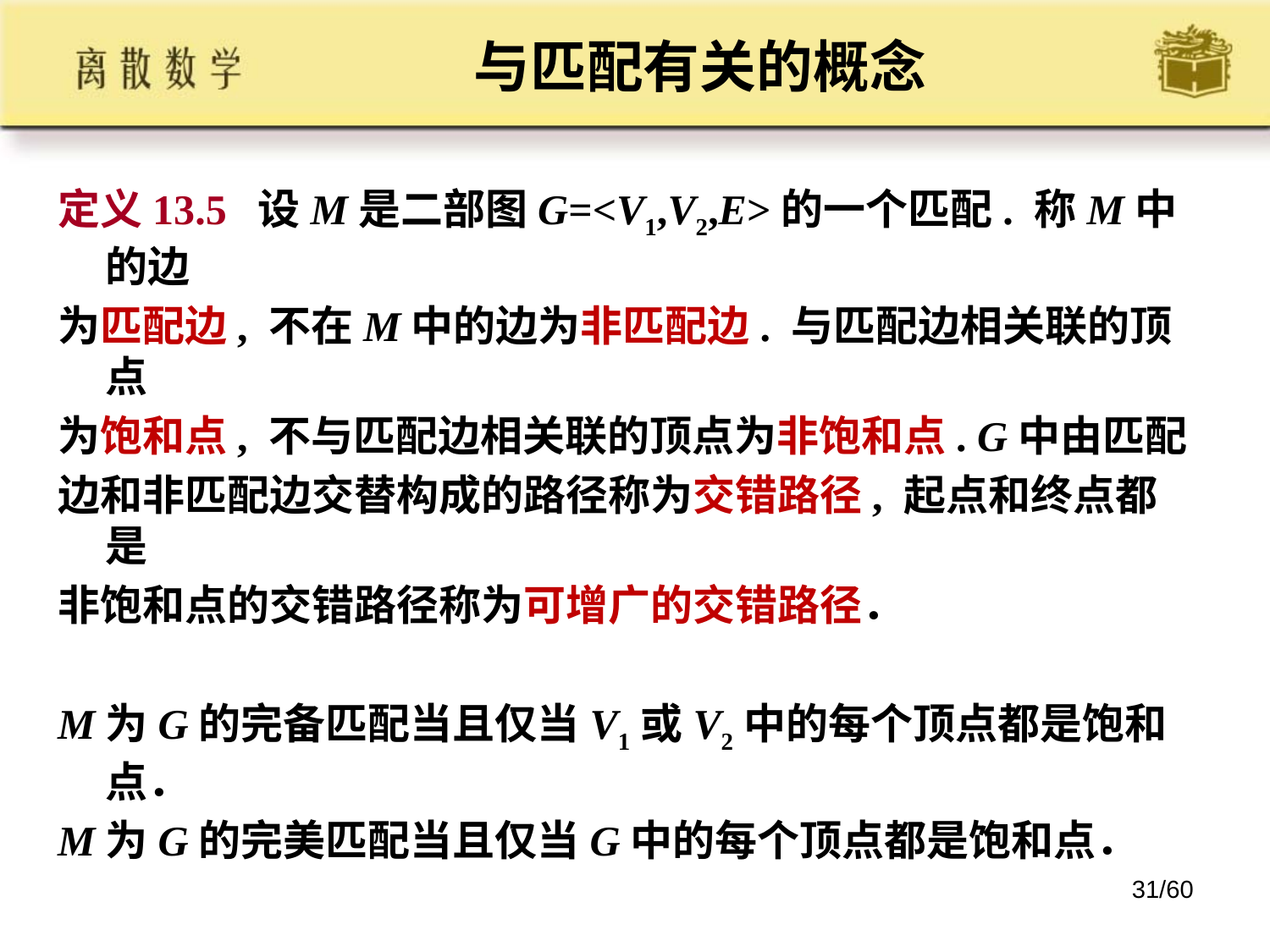

# 与匹配有关的概念
定义13.5  设M是二部图G=<V1,V2,E>的一个匹配. 称M中的边
为匹配边, 不在M中的边为非匹配边. 与匹配边相关联的顶点
为饱和点, 不与匹配边相关联的顶点为非饱和点. G中由匹配
边和非匹配边交替构成的路径称为交错路径, 起点和终点都是
非饱和点的交错路径称为可增广的交错路径．

M为G的完备匹配当且仅当V1或V2中的每个顶点都是饱和点．
M为G的完美匹配当且仅当G中的每个顶点都是饱和点．
31/60